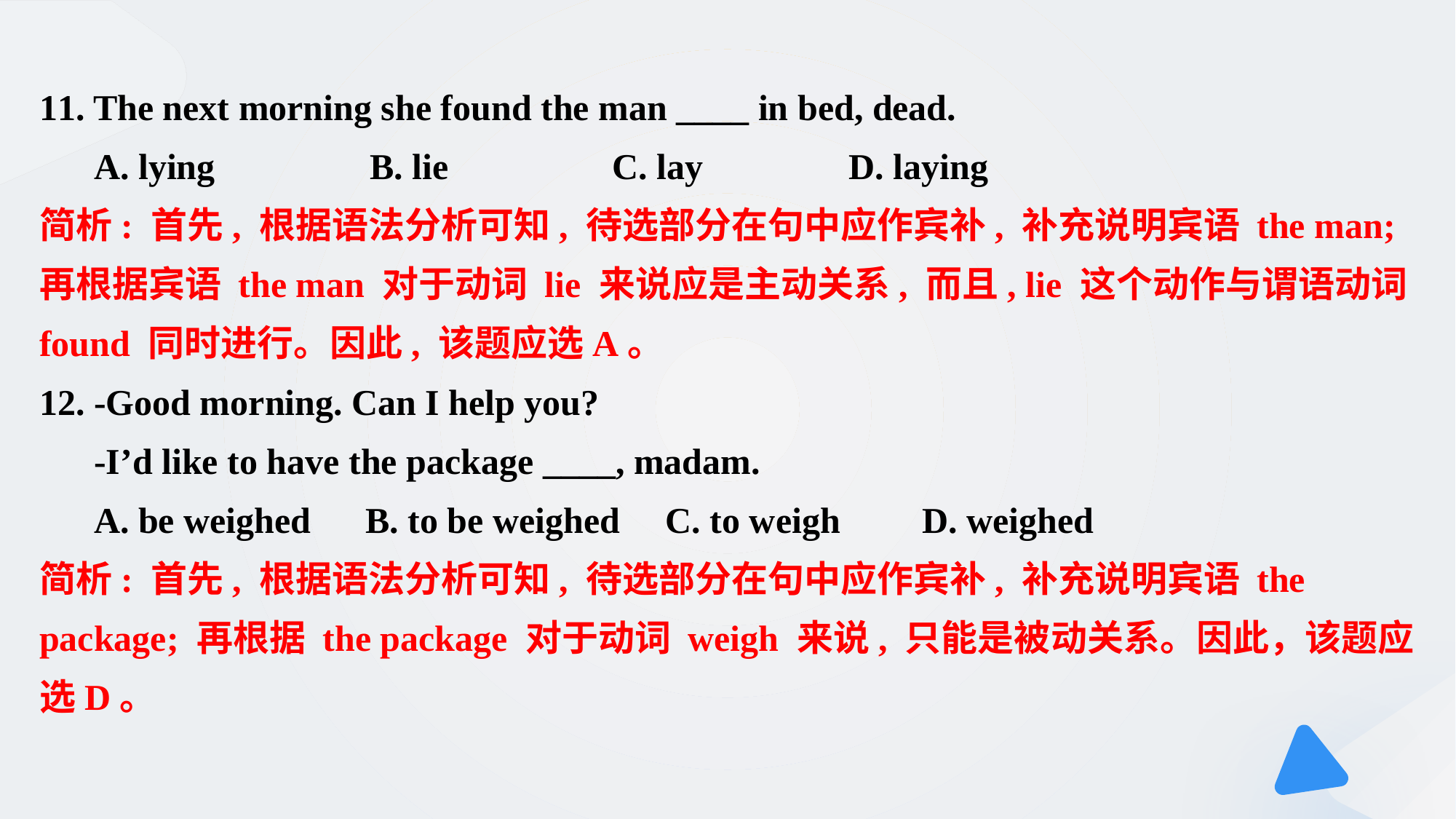

11. The next morning she found the man ____ in bed, dead.
      A. lying                 B. lie                  C. lay                D. laying
简析: 首先, 根据语法分析可知, 待选部分在句中应作宾补, 补充说明宾语 the man; 再根据宾语 the man 对于动词 lie 来说应是主动关系, 而且, lie 这个动作与谓语动词 found 同时进行。因此, 该题应选A。
12. -Good morning. Can I help you?
      -I’d like to have the package ____, madam.
      A. be weighed      B. to be weighed     C. to weigh         D. weighed
简析: 首先, 根据语法分析可知, 待选部分在句中应作宾补, 补充说明宾语 the package; 再根据 the package 对于动词 weigh 来说, 只能是被动关系。因此，该题应选D。